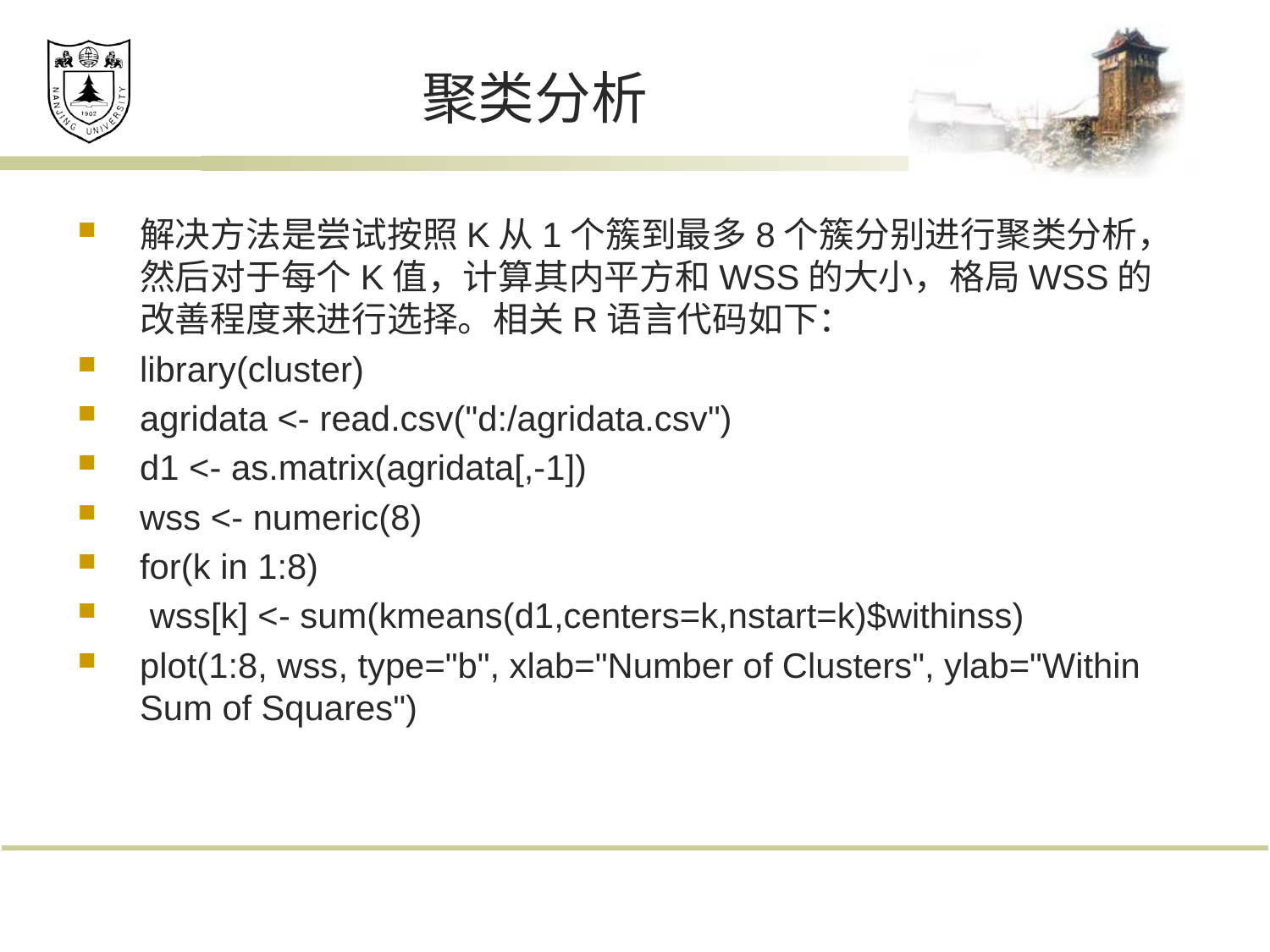

# 聚类分析
解决方法是尝试按照K从1个簇到最多8个簇分别进行聚类分析，然后对于每个K值，计算其内平方和WSS的大小，格局WSS的改善程度来进行选择。相关R语言代码如下：
library(cluster)
agridata <- read.csv("d:/agridata.csv")
d1 <- as.matrix(agridata[,-1])
wss <- numeric(8)
for(k in 1:8)
 wss[k] <- sum(kmeans(d1,centers=k,nstart=k)$withinss)
plot(1:8, wss, type="b", xlab="Number of Clusters", ylab="Within Sum of Squares")